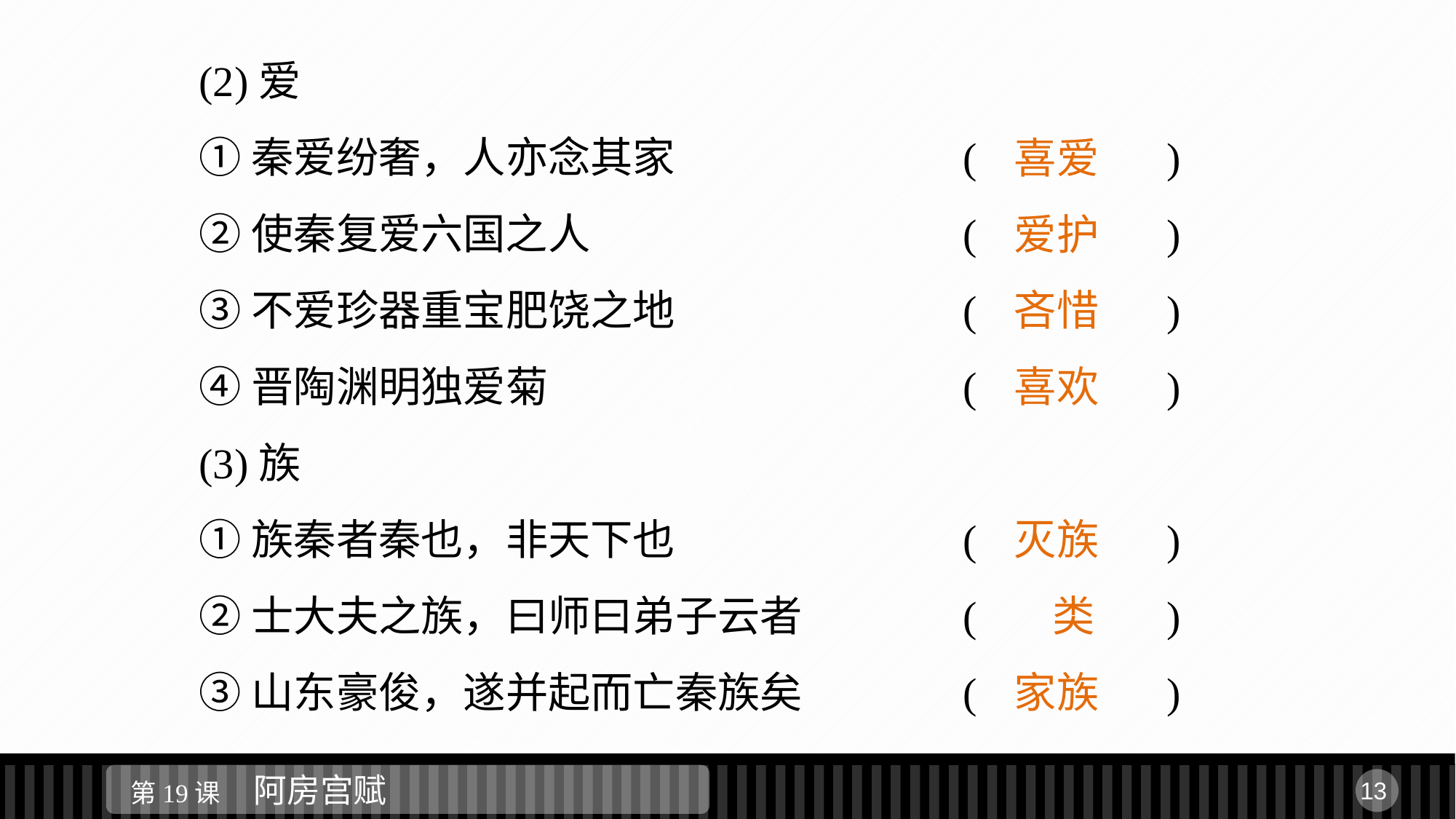

(2)爱
①秦爱纷奢，人亦念其家			(　　　　)
②使秦复爱六国之人				(　　　　)
③不爱珍器重宝肥饶之地			(　　　　)
④晋陶渊明独爱菊				(　　　　)
(3)族
①族秦者秦也，非天下也			(　　　　)
②士大夫之族，曰师曰弟子云者		(　　　　)
③山东豪俊，遂并起而亡秦族矣		(　　　　)
喜爱
爱护
吝惜
喜欢

灭族
   类
家族